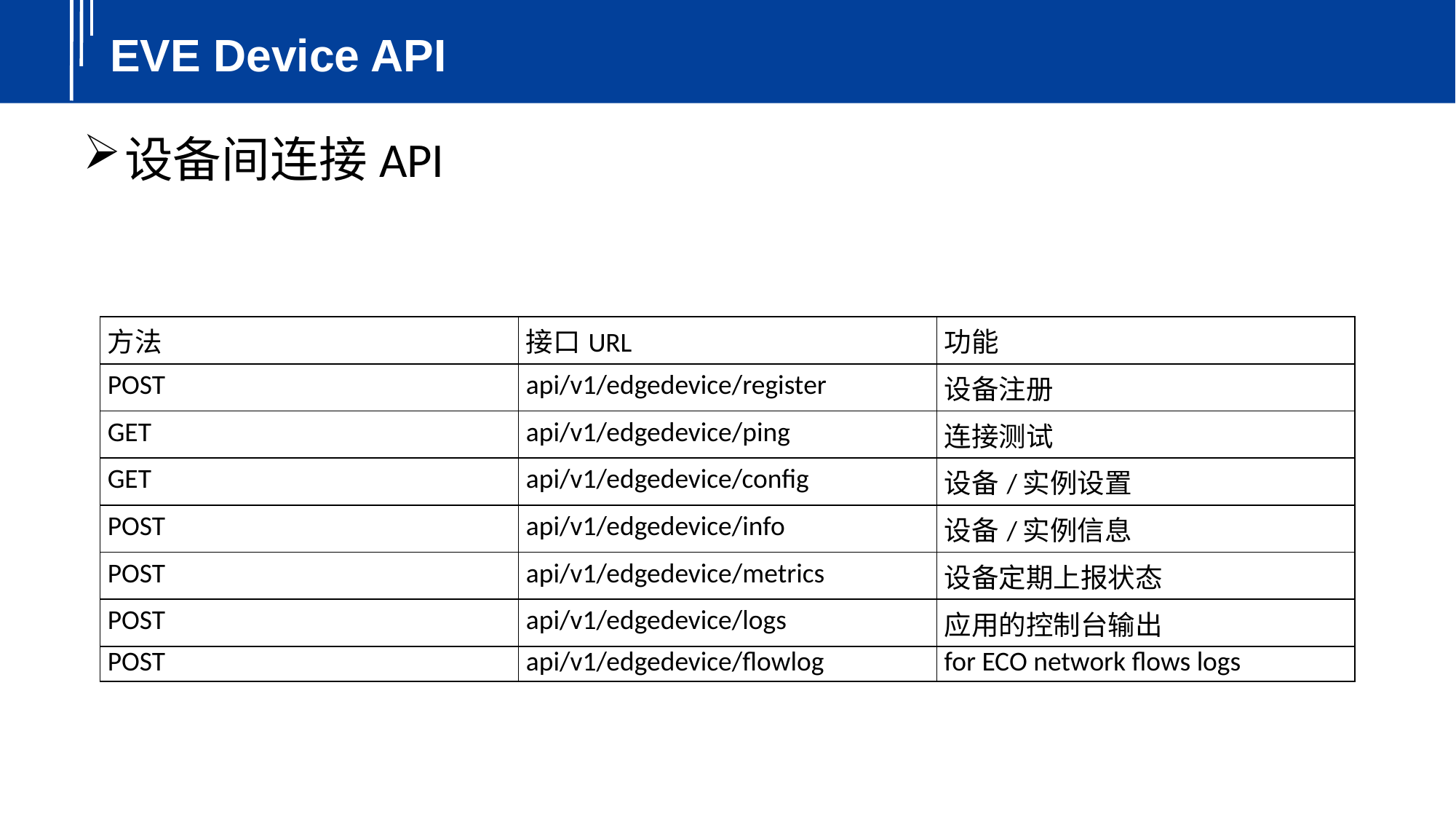

# EVE Device API
设备间连接API

| 方法 | 接口URL | 功能 |
| --- | --- | --- |
| POST | api/v1/edgedevice/register | 设备注册 |
| GET | api/v1/edgedevice/ping | 连接测试 |
| GET | api/v1/edgedevice/config | 设备/实例设置 |
| POST | api/v1/edgedevice/info | 设备/实例信息 |
| POST | api/v1/edgedevice/metrics | 设备定期上报状态 |
| POST | api/v1/edgedevice/logs | 应用的控制台输出 |
| POST | api/v1/edgedevice/flowlog | for ECO network flows logs |